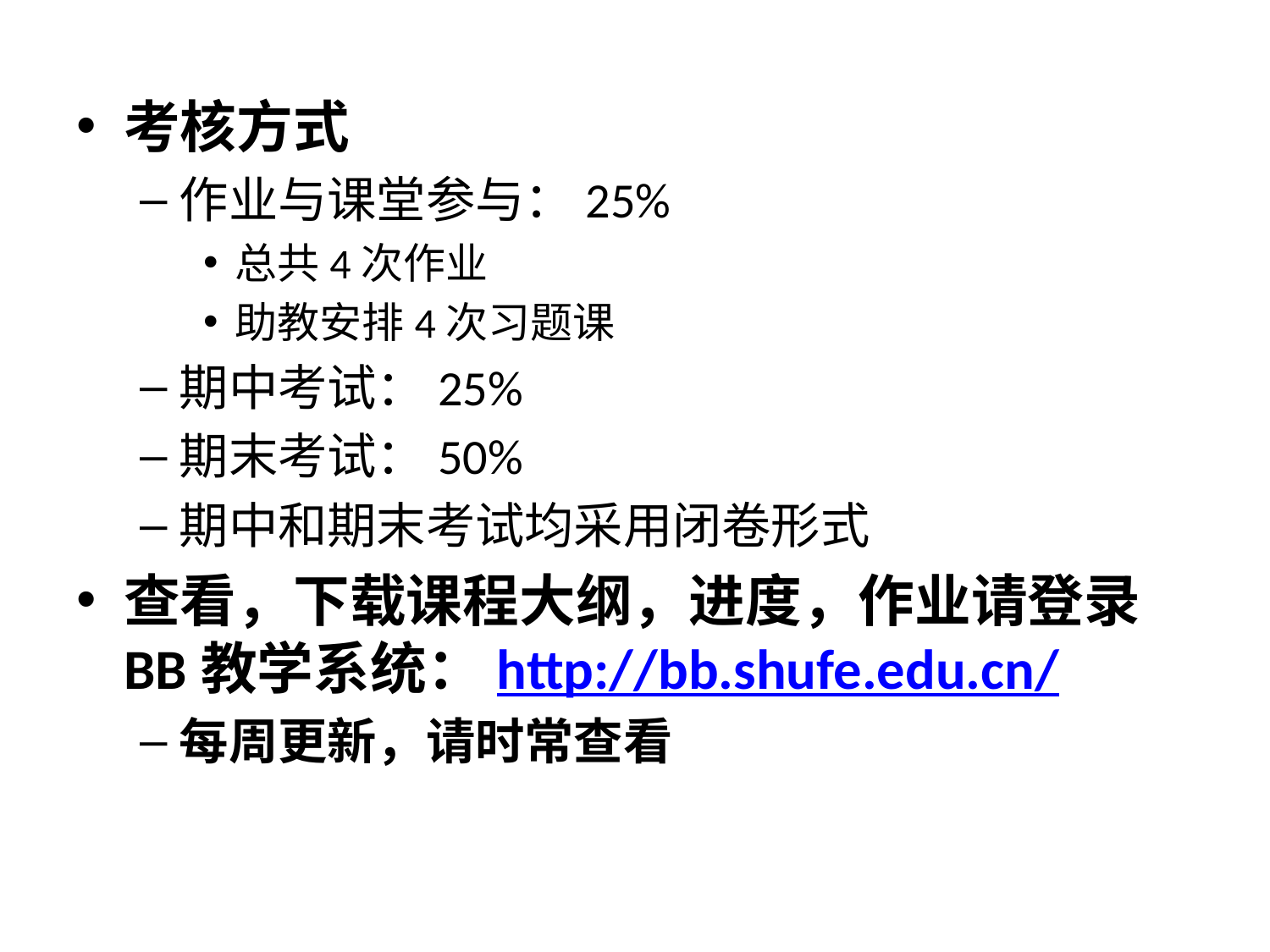

#
考核方式
作业与课堂参与：25%
总共4次作业
助教安排4次习题课
期中考试：25%
期末考试：50%
期中和期末考试均采用闭卷形式
查看，下载课程大纲，进度，作业请登录BB教学系统：http://bb.shufe.edu.cn/
每周更新，请时常查看